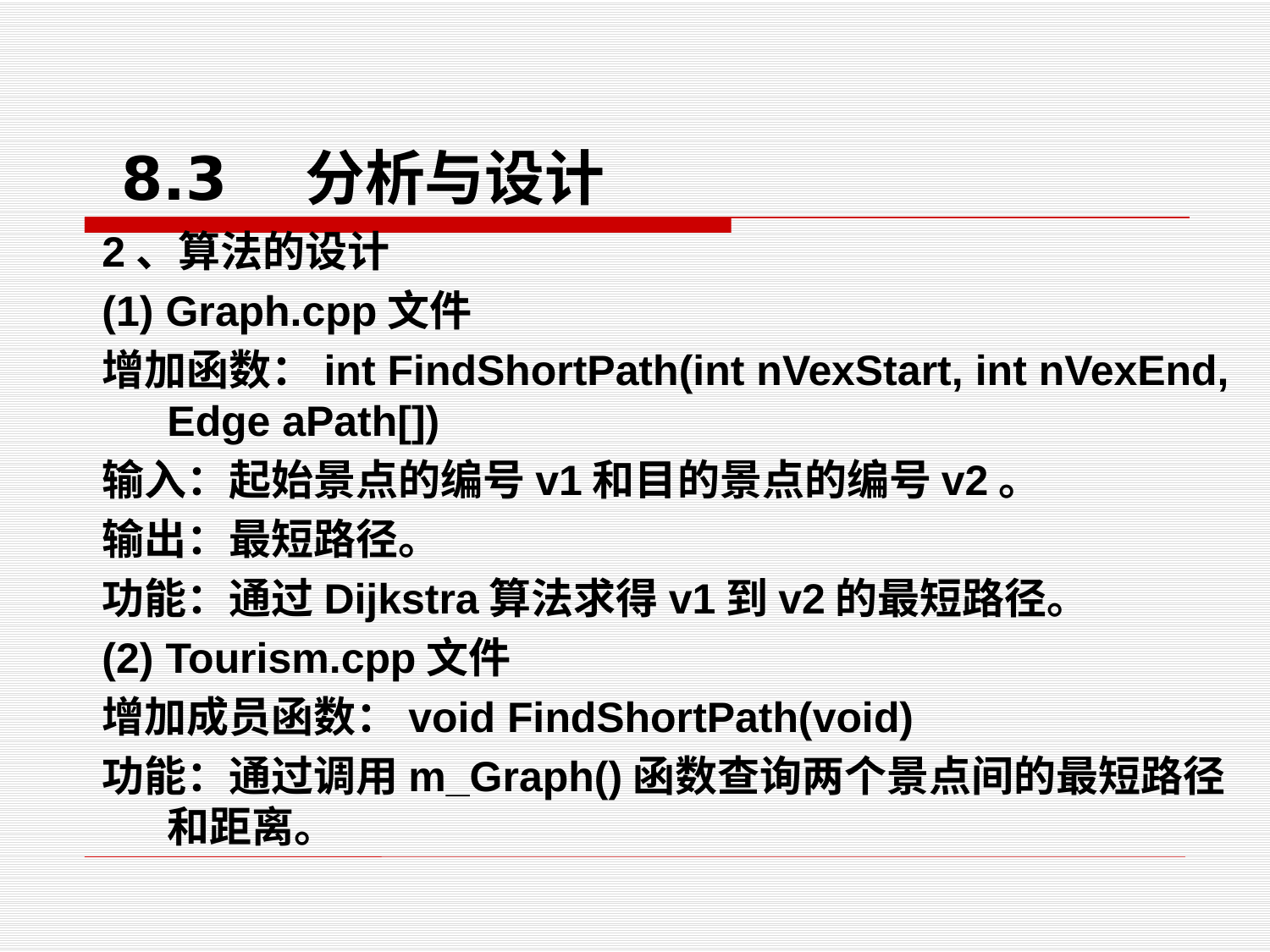

8.3   分析与设计
# 2、算法的设计
(1) Graph.cpp文件
增加函数：int FindShortPath(int nVexStart, int nVexEnd, Edge aPath[])
输入：起始景点的编号v1和目的景点的编号v2。
输出：最短路径。
功能：通过Dijkstra算法求得v1到v2的最短路径。
(2) Tourism.cpp文件
增加成员函数：void FindShortPath(void)
功能：通过调用m_Graph()函数查询两个景点间的最短路径和距离。